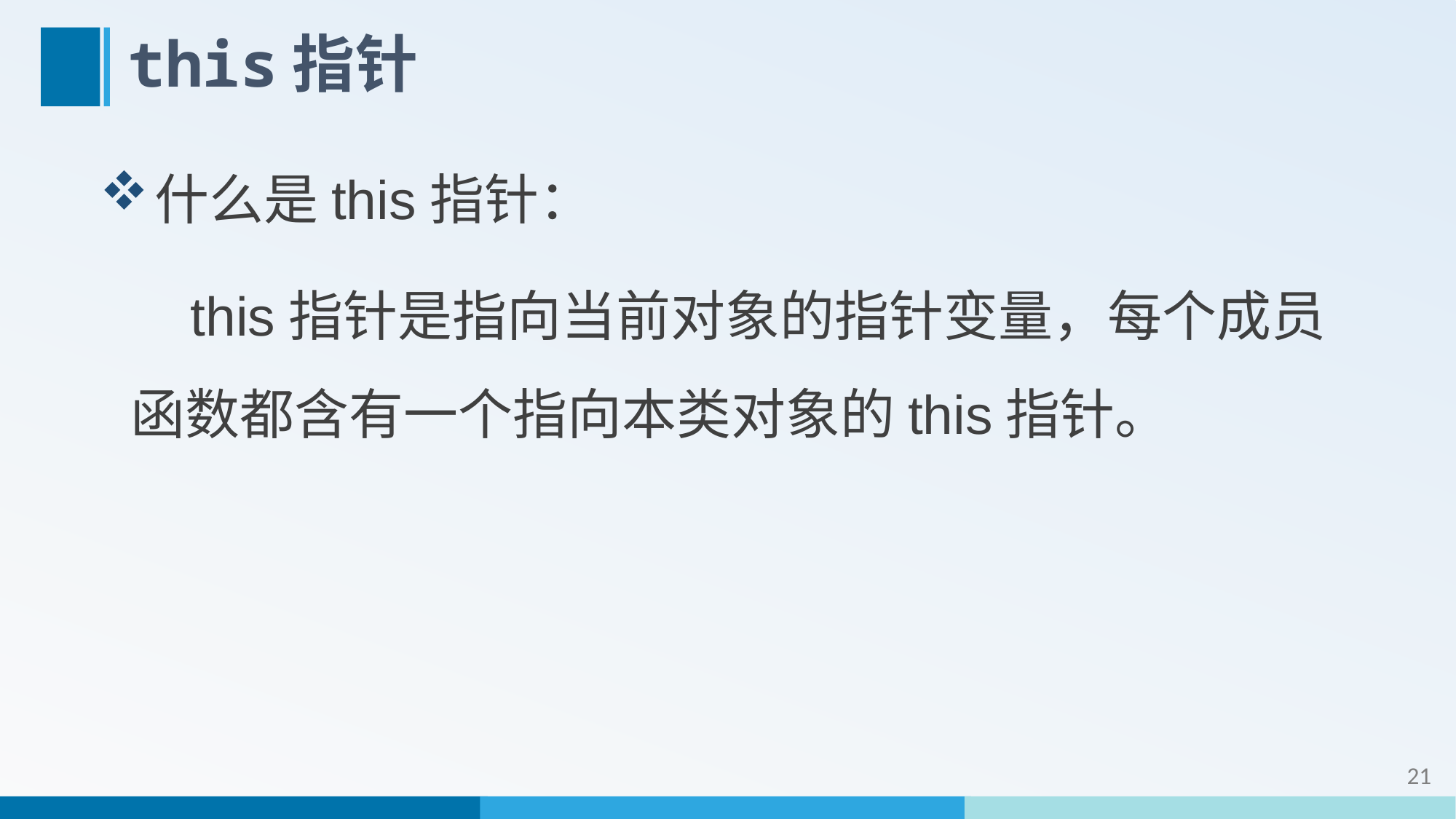

# this指针
什么是this指针：
      this指针是指向当前对象的指针变量，每个成员函数都含有一个指向本类对象的this指针。